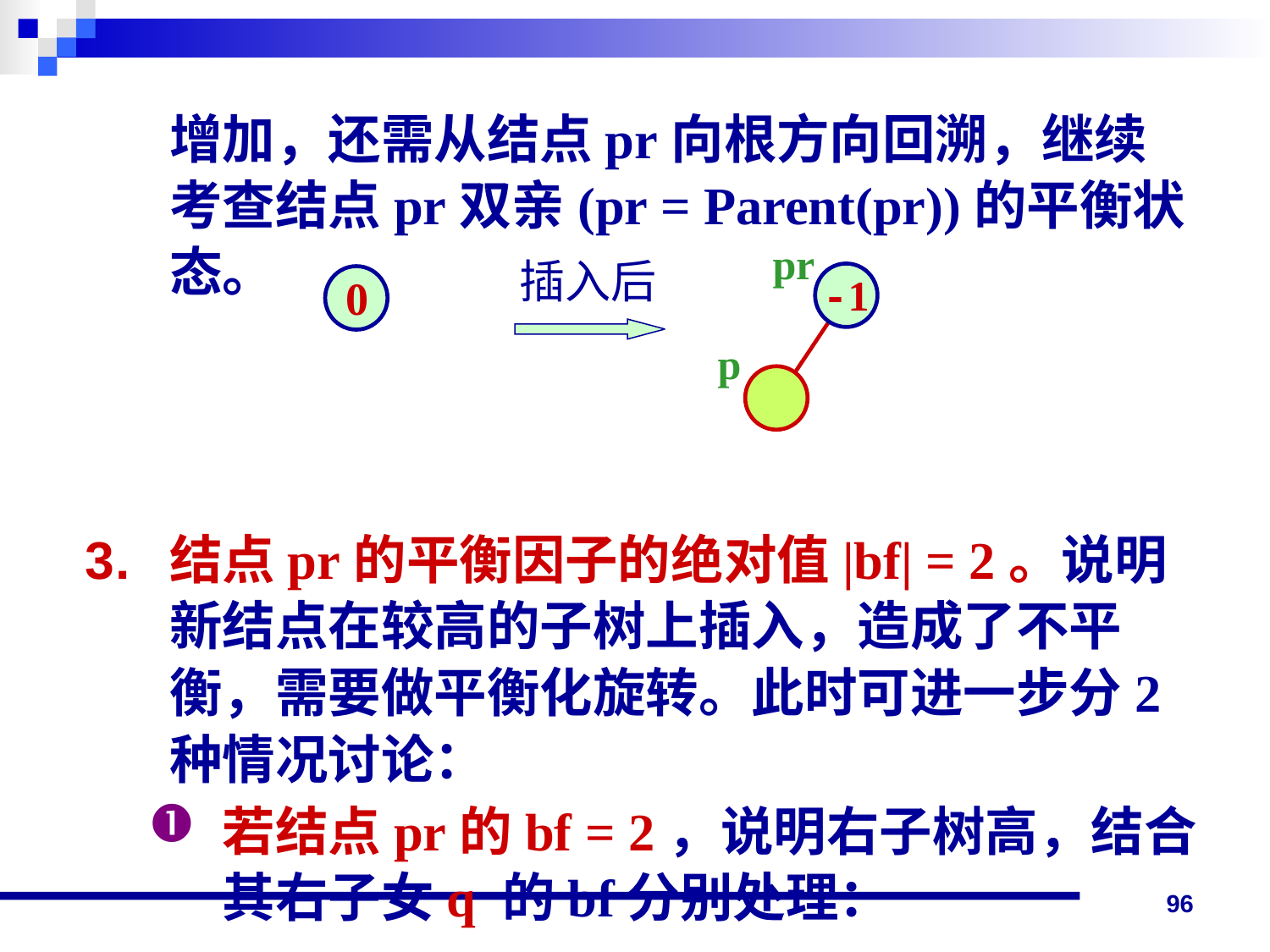

增加，还需从结点pr向根方向回溯，继续考查结点pr双亲(pr = Parent(pr))的平衡状态。

结点pr的平衡因子的绝对值|bf| = 2。说明新结点在较高的子树上插入，造成了不平衡，需要做平衡化旋转。此时可进一步分2种情况讨论：
若结点pr的bf = 2，说明右子树高，结合其右子女q 的bf分别处理：
pr
插入后
-1

0

p
96